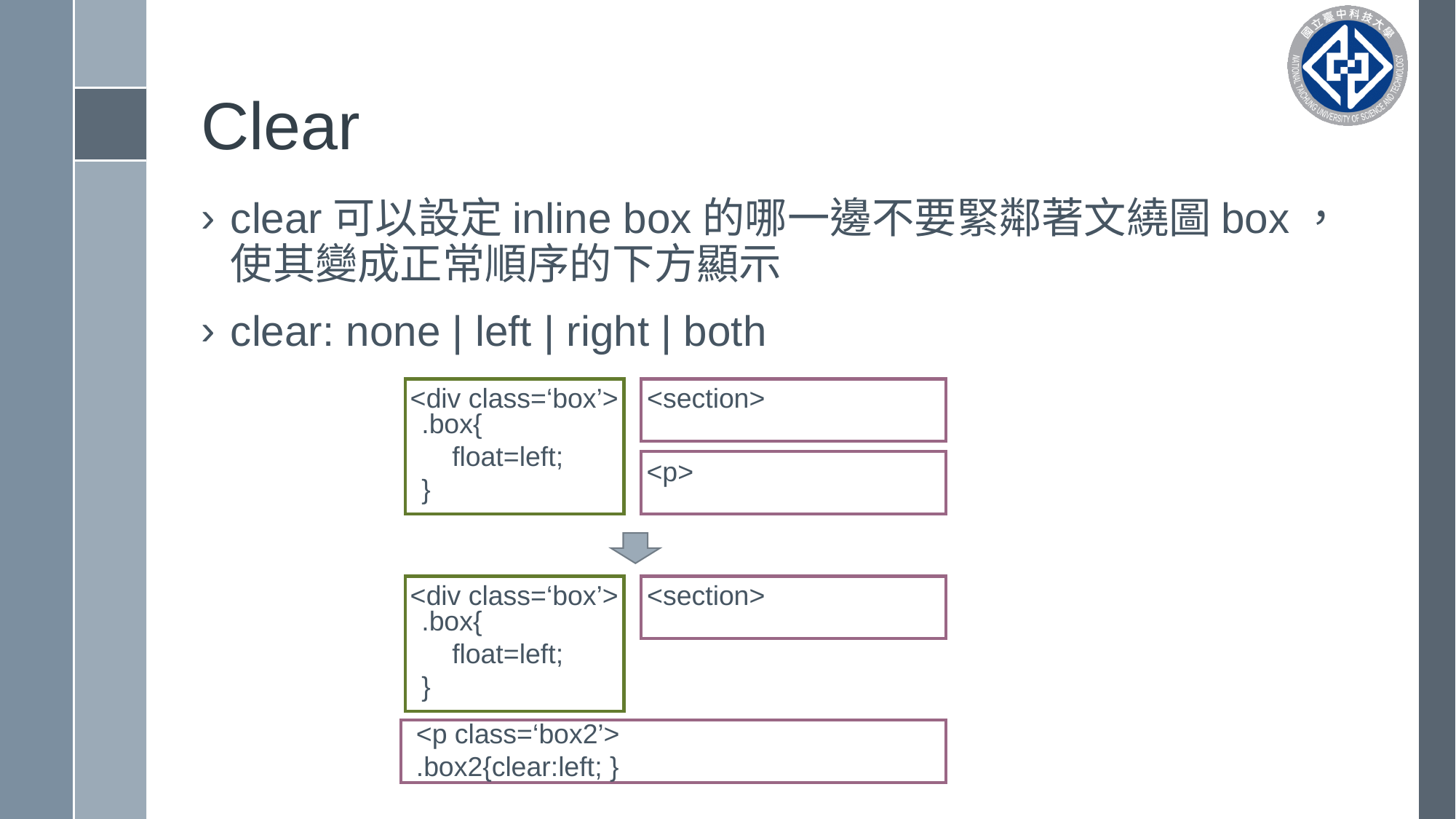

# Clear
clear可以設定inline box的哪一邊不要緊鄰著文繞圖box，使其變成正常順序的下方顯示
clear: none | left | right | both

<div class=‘box’>
<section>

.box{
    float=left;
}

<p>

<div class=‘box’>
<section>

.box{
    float=left;
}

<p class=‘box2’>
.box2{clear:left; }